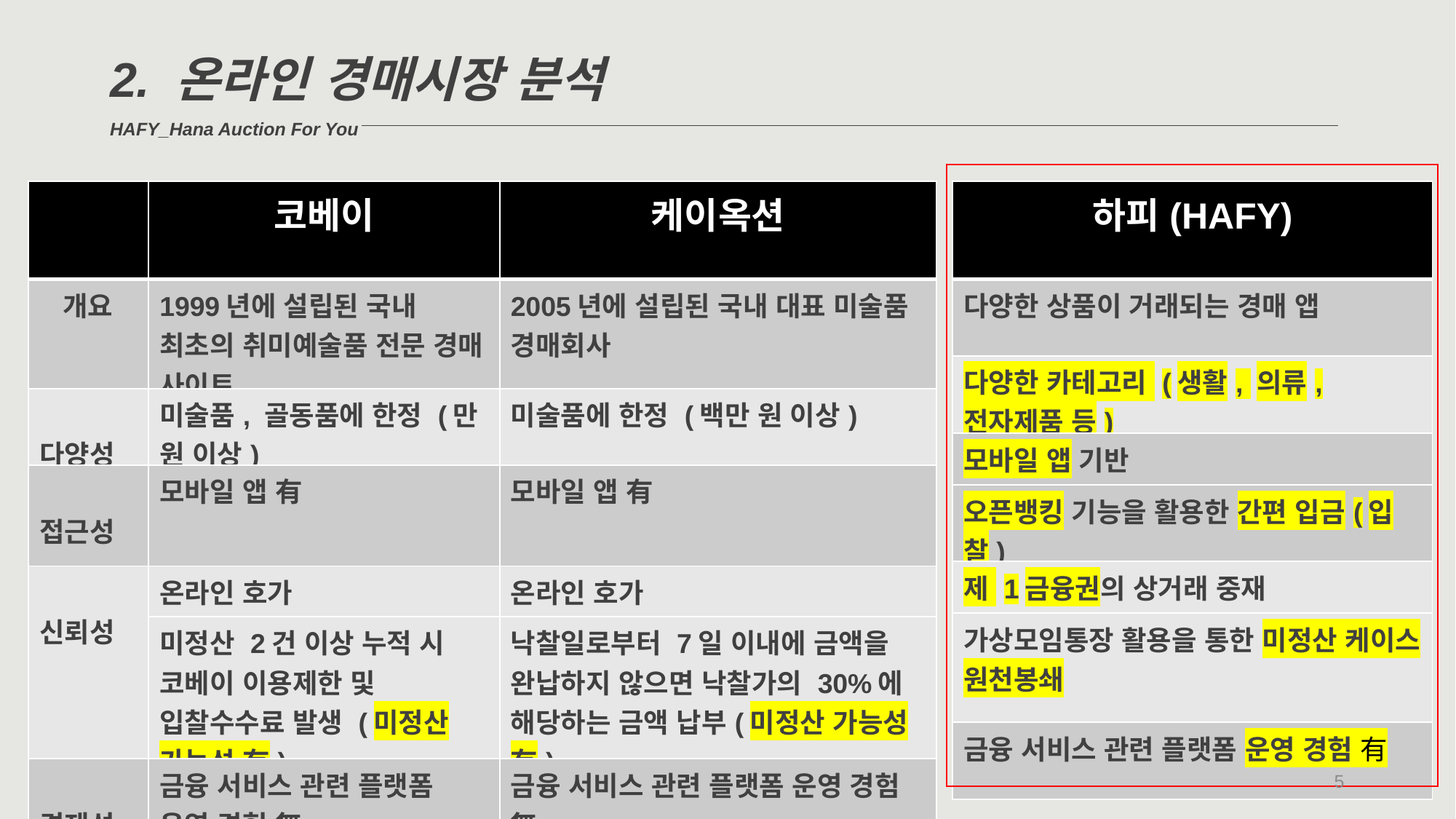

2. 온라인 경매시장 분석
HAFY_Hana Auction For You

| 하피(HAFY) |
| --- |
| 다양한 상품이 거래되는 경매 앱 |
| 다양한 카테고리 (생활, 의류, 전자제품 등) |
| 모바일 앱 기반 |
| 오픈뱅킹 기능을 활용한 간편 입금(입찰) |
| 제 1금융권의 상거래 중재 |
| 가상모임통장 활용을 통한 미정산 케이스 원천봉쇄 |
| 금융 서비스 관련 플랫폼 운영 경험 有 |
|  | 코베이 | 케이옥션 |
| --- | --- | --- |
| 개요 | 1999년에 설립된 국내 최초의 취미예술품 전문 경매 사이트 | 2005년에 설립된 국내 대표 미술품 경매회사 |
| 다양성 | 미술품, 골동품에 한정 (만 원 이상) | 미술품에 한정 (백만 원 이상) |
| 접근성 | 모바일 앱 有 | 모바일 앱 有 |
| 신뢰성 | 온라인 호가 | 온라인 호가 |
|  | 미정산 2건 이상 누적 시 코베이 이용제한 및 입찰수수료 발생 (미정산 가능성 有) | 낙찰일로부터 7일 이내에 금액을 완납하지 않으면 낙찰가의 30%에 해당하는 금액 납부(미정산 가능성 有) |
| 경제성 | 금융 서비스 관련 플랫폼 운영 경험 無 | 금융 서비스 관련 플랫폼 운영 경험 無 |
5
옥션 중고장터 (http://corners.auction.co.kr/corner/UsedBest.aspx
회사개요: 2005년에 설립된 국내 대표 미술품 경매회사
주요 상품: 일반 물품
가격: 천만 원 ~
입찰방식: 온라인 호가
낙찰액 미정산 시:  각 경매물품의 낙찰일로부터 7일 이내에 금액을 낙찰자로부터 완납받지 못하는 경우, 낙찰가의 30%에 해당하는 금액 을 낙찰자에게 청구;